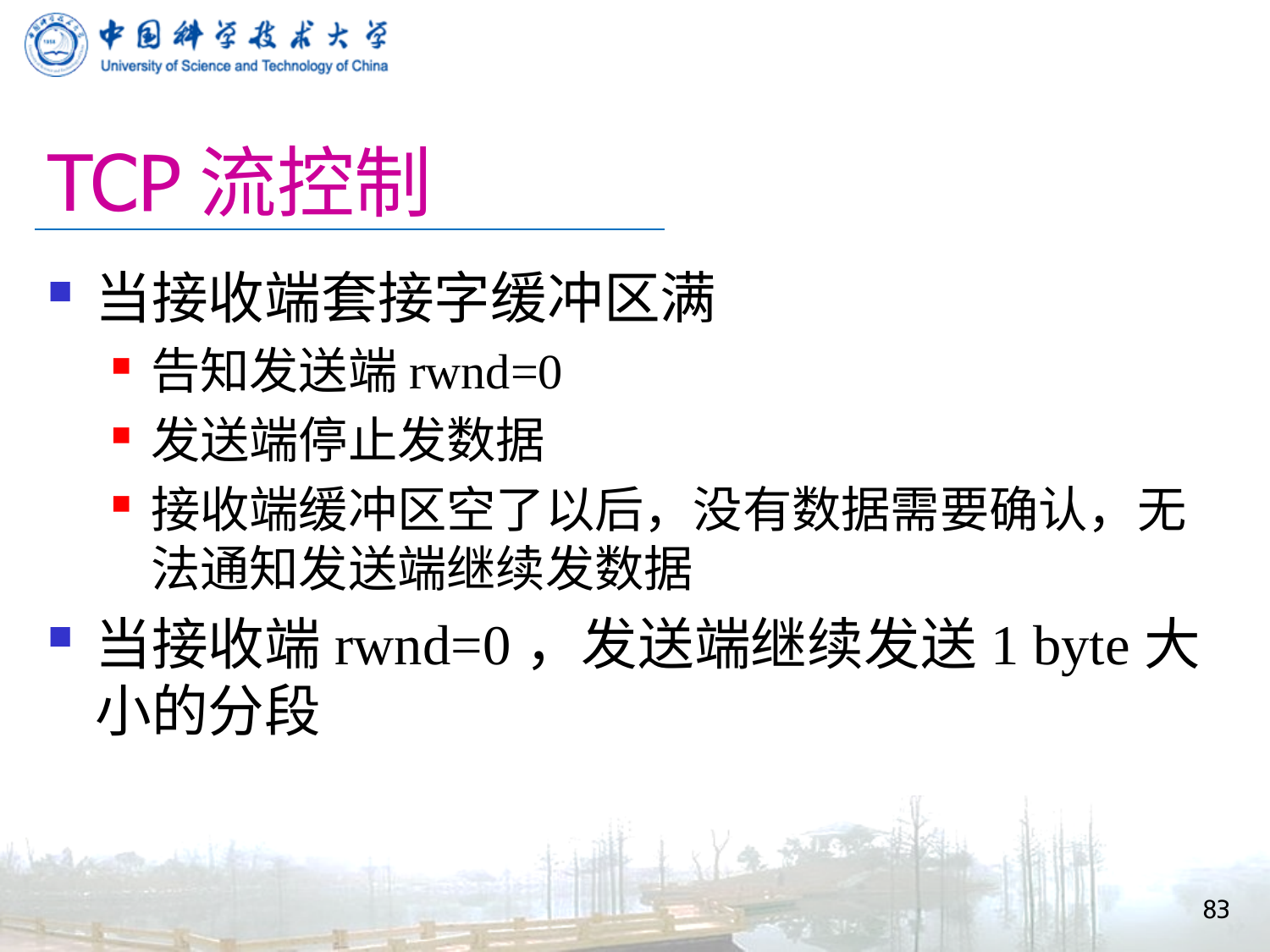

# TCP流控制
当接收端套接字缓冲区满
告知发送端rwnd=0
发送端停止发数据
接收端缓冲区空了以后，没有数据需要确认，无法通知发送端继续发数据
当接收端rwnd=0，发送端继续发送1 byte大小的分段
83